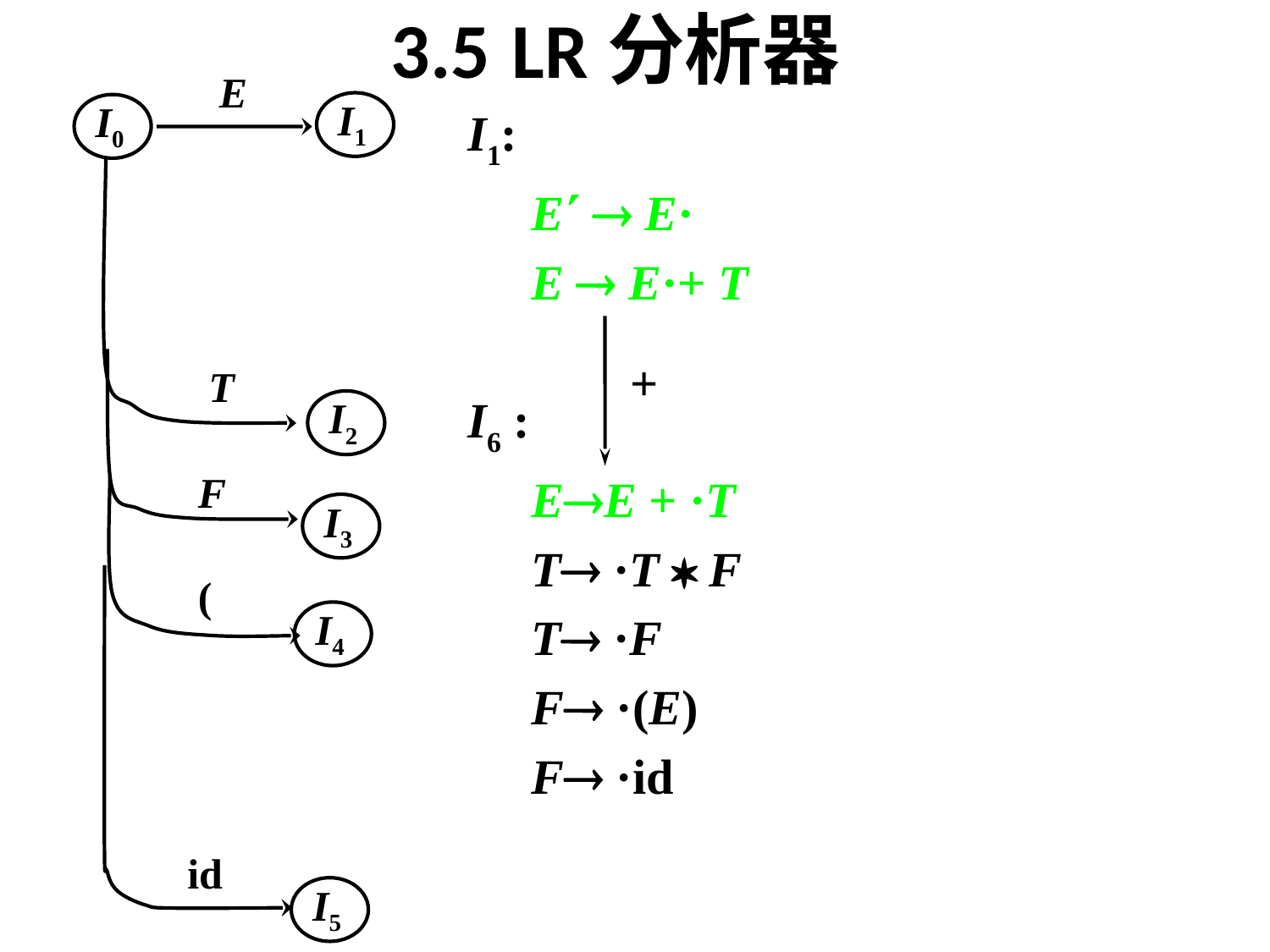

# 3.5 LR分析器
E
I1
I0

T
I2
F

I3

(
I4
id
I5
I1:
	E′ → E·
  	E → E·+ T

I6 :
	E→E + ·T
	T→ ·T ∗ F
	T→ ·F
	F→ ·(E)
	F→ ·id

+